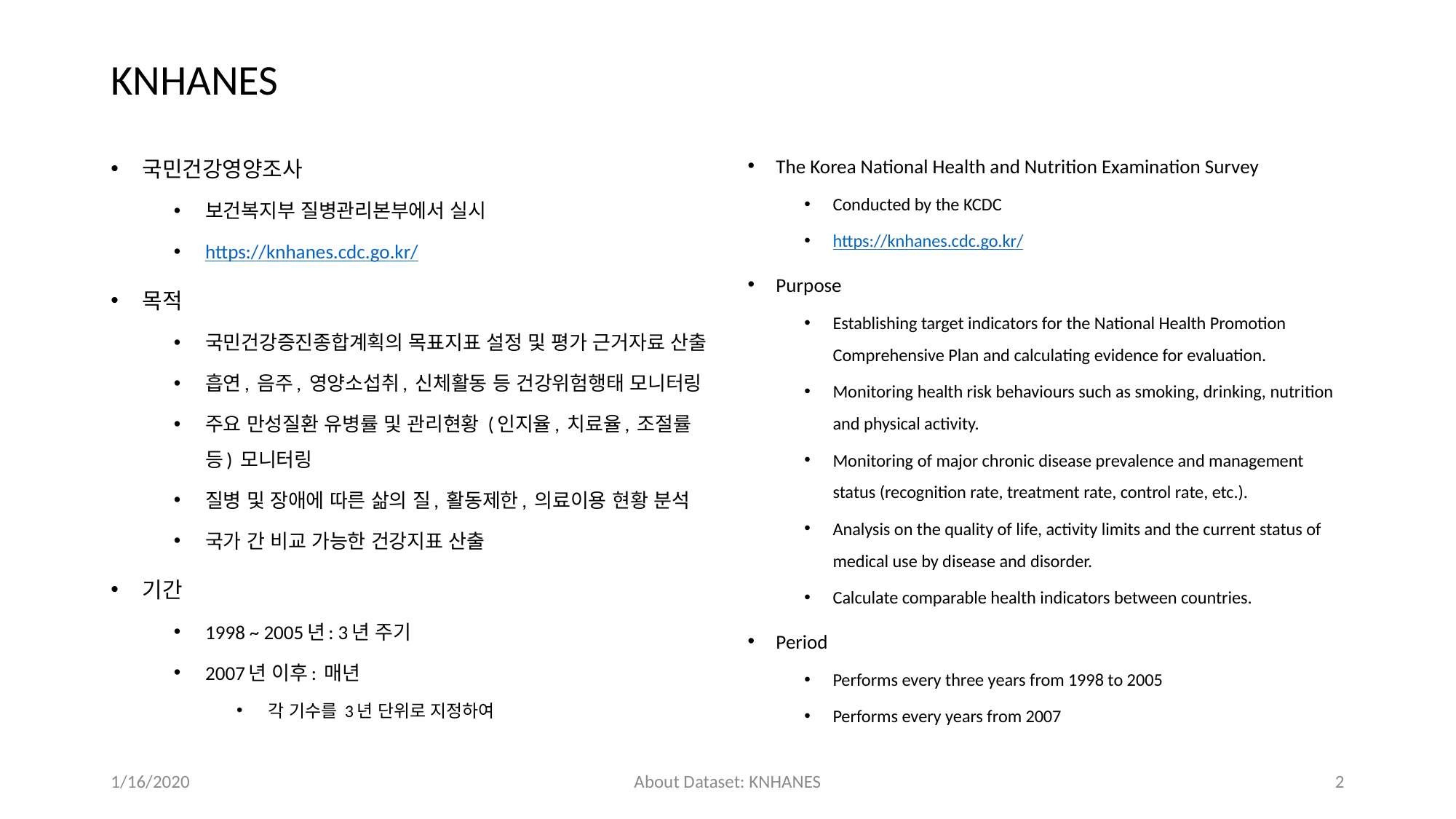

# KNHANES
국민건강영양조사
보건복지부 질병관리본부에서 실시
https://knhanes.cdc.go.kr/
목적
국민건강증진종합계획의 목표지표 설정 및 평가 근거자료 산출
흡연, 음주, 영양소섭취, 신체활동 등 건강위험행태 모니터링
주요 만성질환 유병률 및 관리현황 (인지율, 치료율, 조절률 등) 모니터링
질병 및 장애에 따른 삶의 질, 활동제한, 의료이용 현황 분석
국가 간 비교 가능한 건강지표 산출
기간
1998 ~ 2005년: 3년 주기
2007년 이후: 매년
각 기수를 3년 단위로 지정하여
The Korea National Health and Nutrition Examination Survey
Conducted by the KCDC
https://knhanes.cdc.go.kr/
Purpose
Establishing target indicators for the National Health Promotion Comprehensive Plan and calculating evidence for evaluation.
Monitoring health risk behaviours such as smoking, drinking, nutrition and physical activity.
Monitoring of major chronic disease prevalence and management status (recognition rate, treatment rate, control rate, etc.).
Analysis on the quality of life, activity limits and the current status of medical use by disease and disorder.
Calculate comparable health indicators between countries.
Period
Performs every three years from 1998 to 2005
Performs every years from 2007
1/16/2020
About Dataset: KNHANES
2